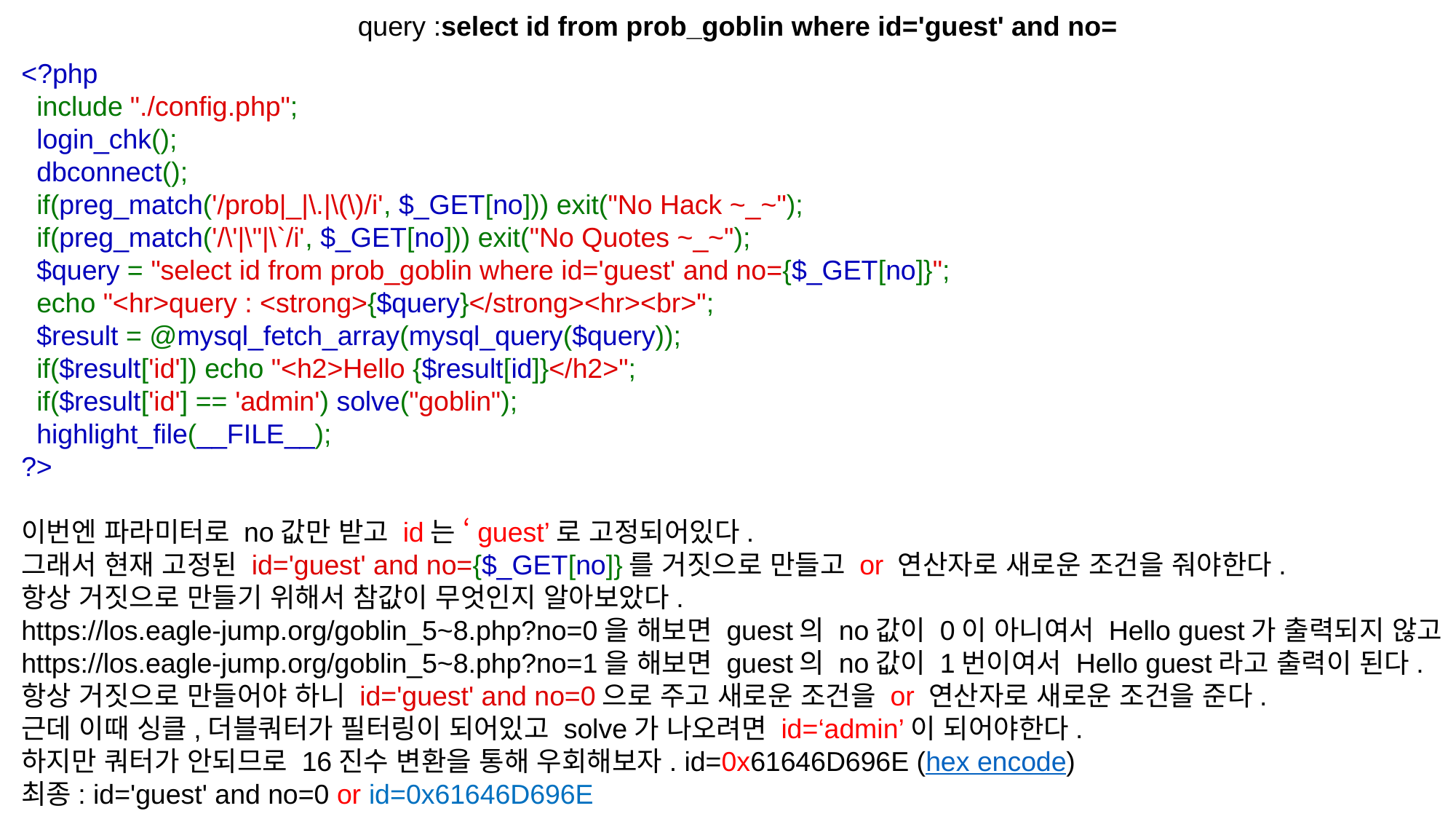

<?php 
  include "./config.php"; 
  login_chk(); 
  dbconnect(); 
  if(preg_match('/prob|_|\.|\(\)/i', $_GET[no])) exit("No Hack ~_~"); 
  if(preg_match('/\'|\"|\`/i', $_GET[no])) exit("No Quotes ~_~"); 
  $query = "select id from prob_goblin where id='guest' and no={$_GET[no]}"; 
  echo "<hr>query : <strong>{$query}</strong><hr><br>"; 
  $result = @mysql_fetch_array(mysql_query($query)); 
  if($result['id']) echo "<h2>Hello {$result[id]}</h2>"; 
  if($result['id'] == 'admin') solve("goblin");
  highlight_file(__FILE__); 
?>

이번엔 파라미터로 no값만 받고 id는 ‘guest’로 고정되어있다.
그래서 현재 고정된 id='guest' and no={$_GET[no]}를 거짓으로 만들고 or 연산자로 새로운 조건을 줘야한다.
항상 거짓으로 만들기 위해서 참값이 무엇인지 알아보았다.
https://los.eagle-jump.org/goblin_5~8.php?no=0을 해보면 guest의 no값이 0이 아니여서 Hello guest가 출력되지 않고 https://los.eagle-jump.org/goblin_5~8.php?no=1을 해보면 guest의 no값이 1번이여서 Hello guest라고 출력이 된다.
항상 거짓으로 만들어야 하니 id='guest' and no=0으로 주고 새로운 조건을 or 연산자로 새로운 조건을 준다.
근데 이때 싱클,더블쿼터가 필터링이 되어있고 solve가 나오려면 id=‘admin’이 되어야한다.
하지만 쿼터가 안되므로 16진수 변환을 통해 우회해보자. id=0x61646D696E (hex encode)
최종: id='guest' and no=0 or id=0x61646D696E
query :select id from prob_goblin where id='guest' and no=